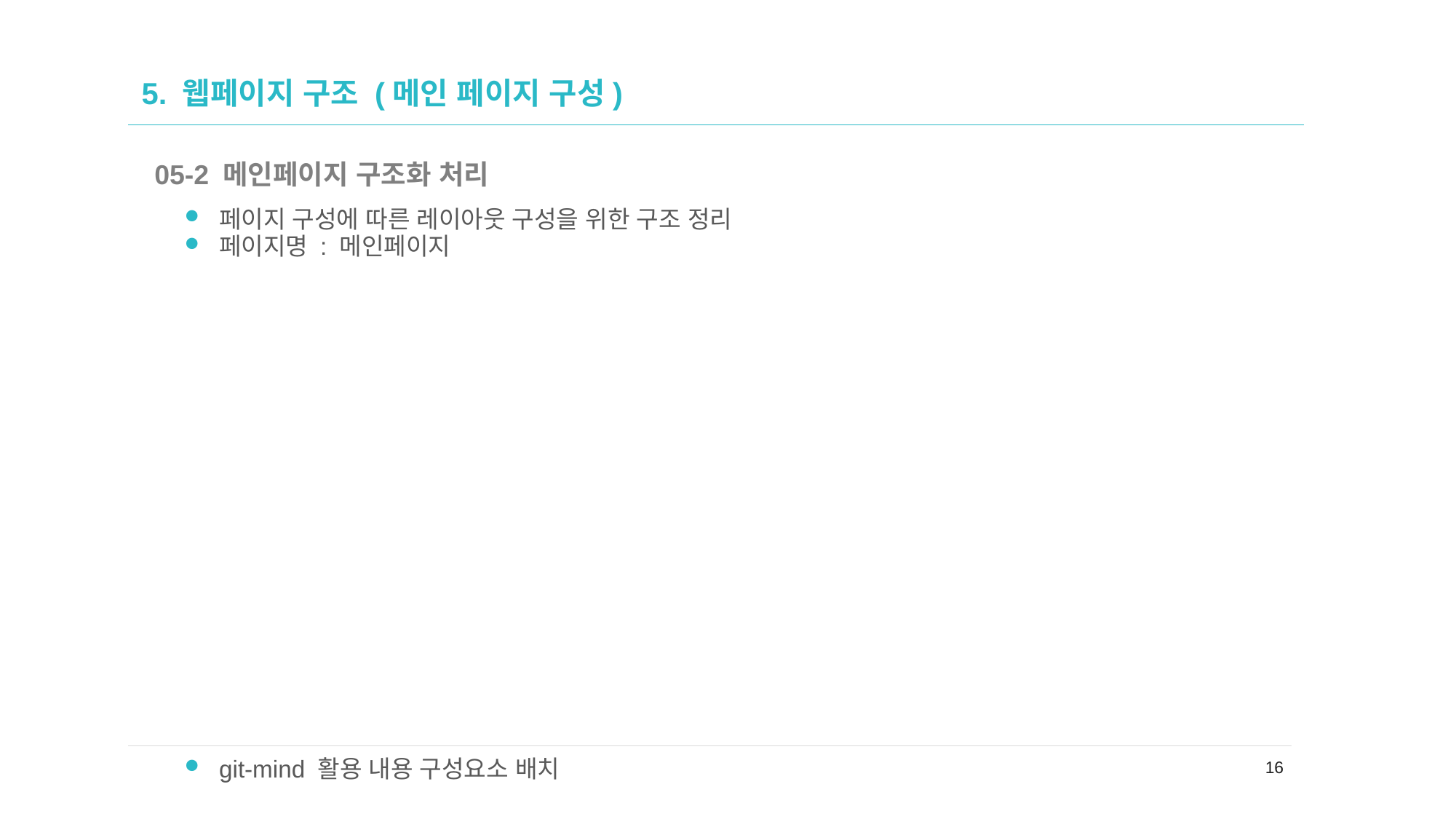

# 5. 웹페이지 구조 (메인 페이지 구성)
05-2 메인페이지 구조화 처리
페이지 구성에 따른 레이아웃 구성을 위한 구조 정리
페이지명 : 메인페이지
git-mind 활용 내용 구성요소 배치
16